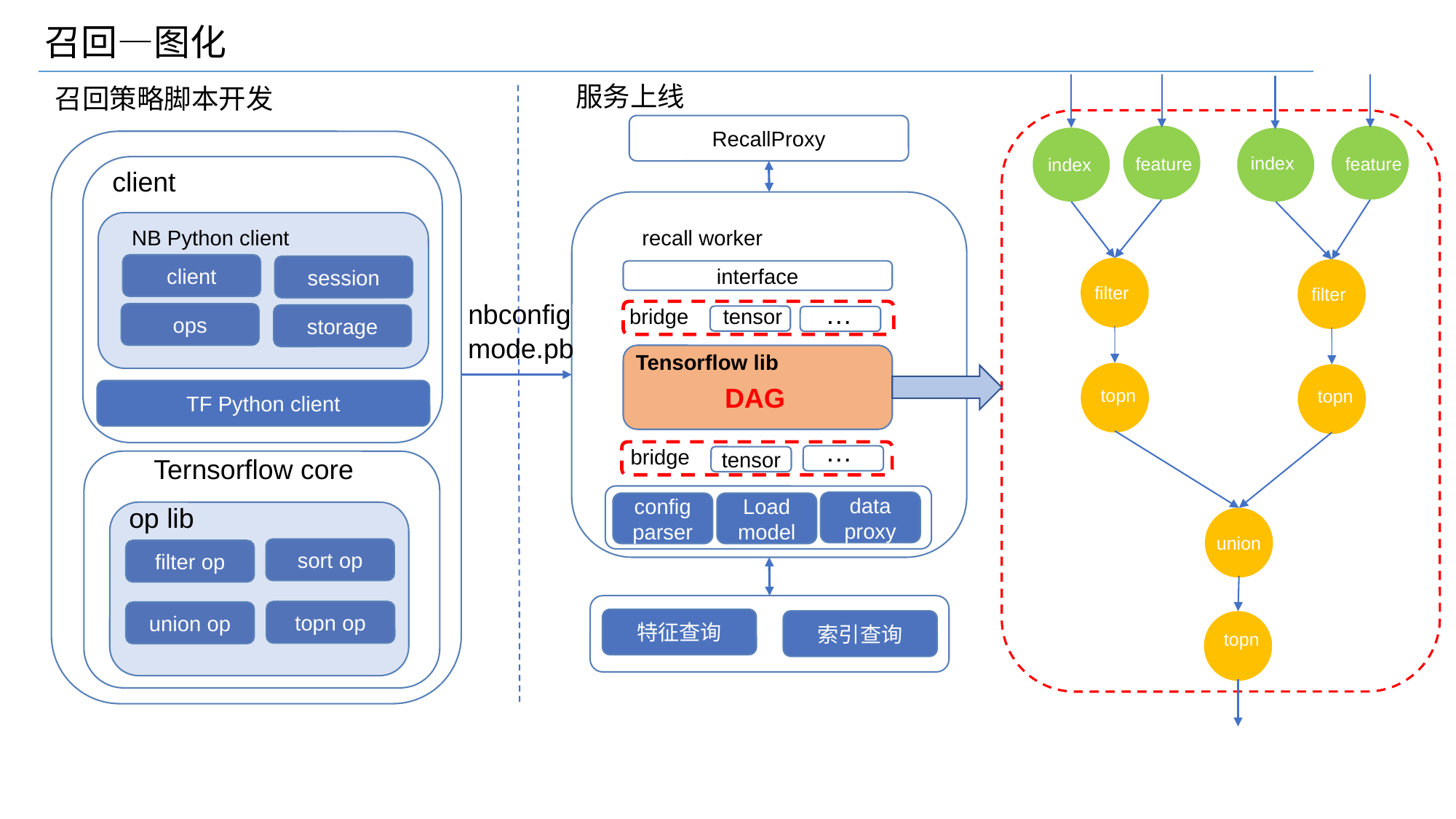

召回—图化
服务上线
召回策略脚本开发

RecallProxy

feature

feature

index
index

client

NB Python client
recall worker
client
session

interface
filter
filter
nbconfig
…
bridge
tensor

ops
storage

mode.pb
Tensorflow lib

DAG
topn
topn
TF Python client
…
bridge
tensor

Ternsorflow core

data proxy
config parser
Load model
op lib

union
sort op
filter op

topn op
union op
特征查询
索引查询

topn